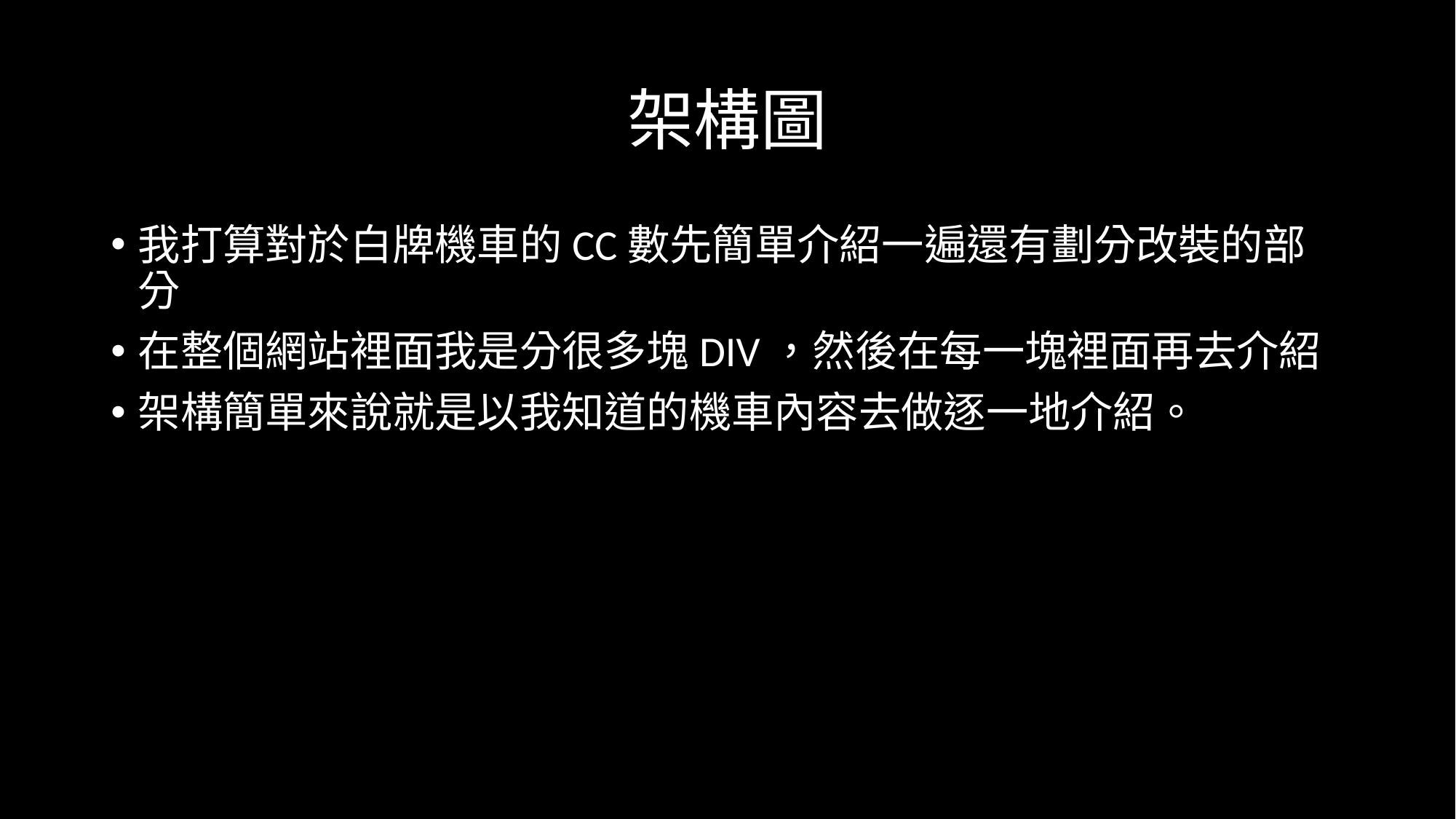

# 架構圖
我打算對於白牌機車的CC數先簡單介紹一遍還有劃分改裝的部分
在整個網站裡面我是分很多塊DIV，然後在每一塊裡面再去介紹
架構簡單來說就是以我知道的機車內容去做逐一地介紹。